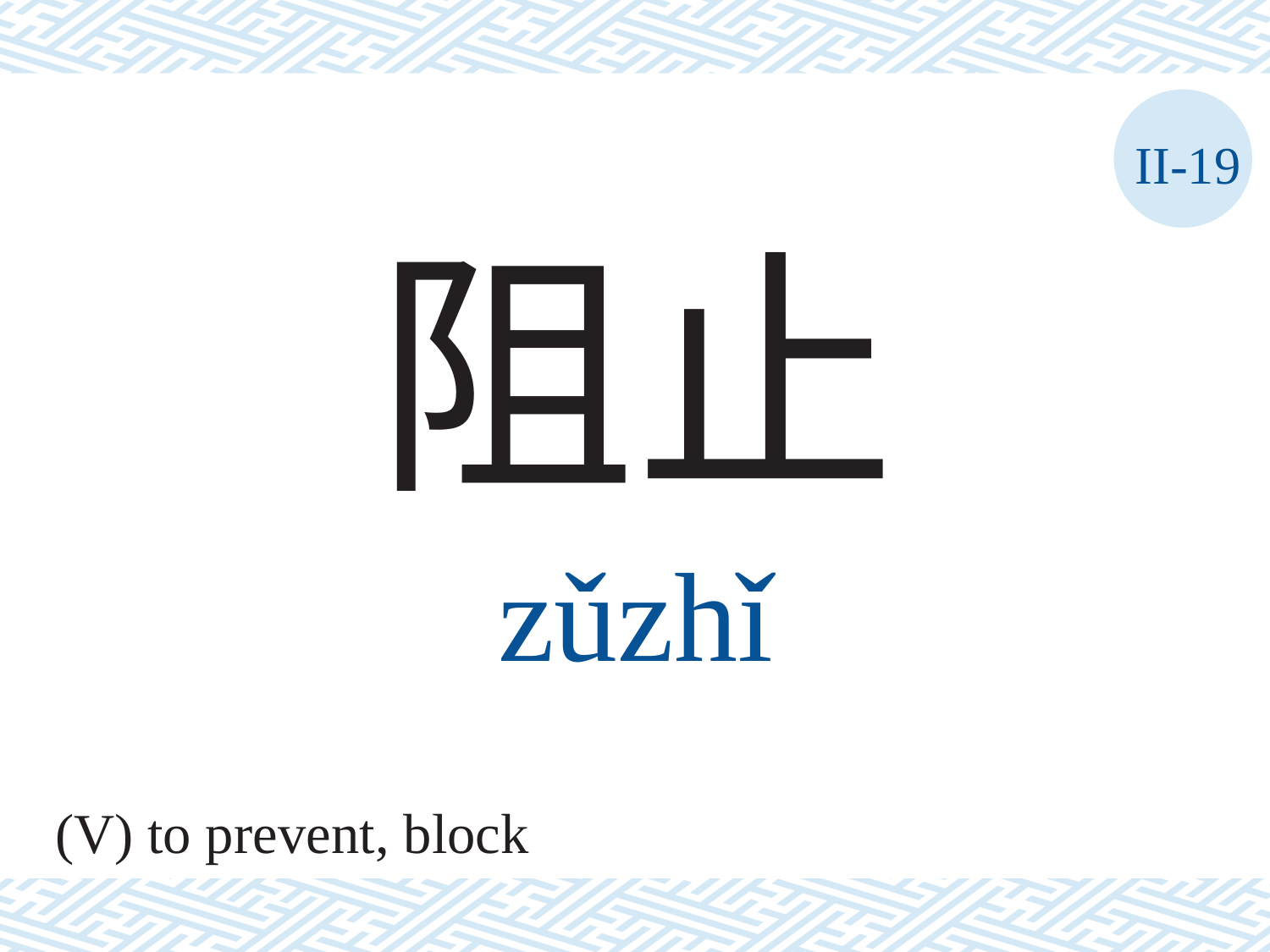

II-19
阻止
zǔzhǐ
(V) to prevent, block